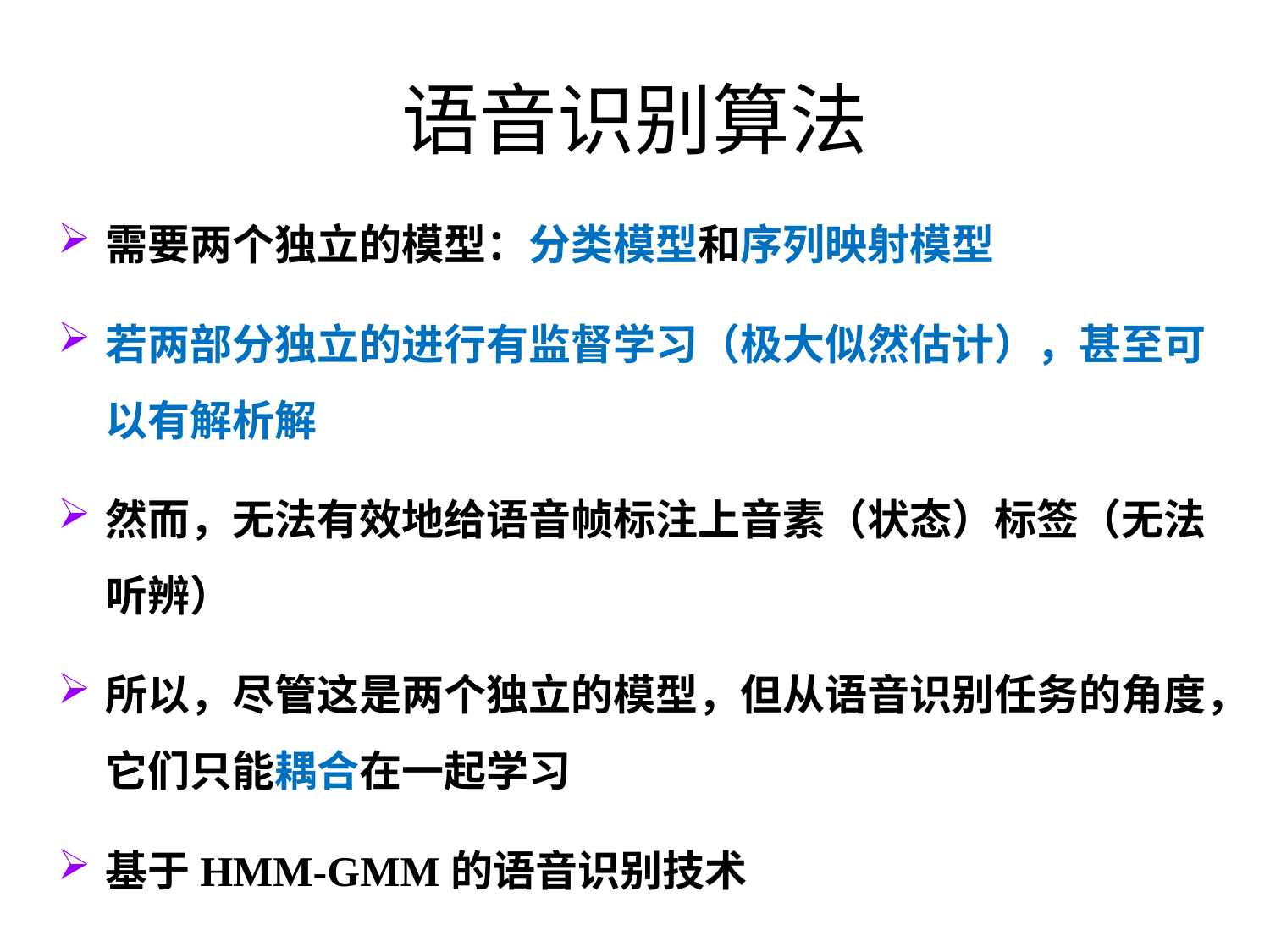

# 语音识别算法
需要两个独立的模型：分类模型和序列映射模型
若两部分独立的进行有监督学习（极大似然估计），甚至可以有解析解
然而，无法有效地给语音帧标注上音素（状态）标签（无法听辨）
所以，尽管这是两个独立的模型，但从语音识别任务的角度，它们只能耦合在一起学习
基于HMM-GMM的语音识别技术